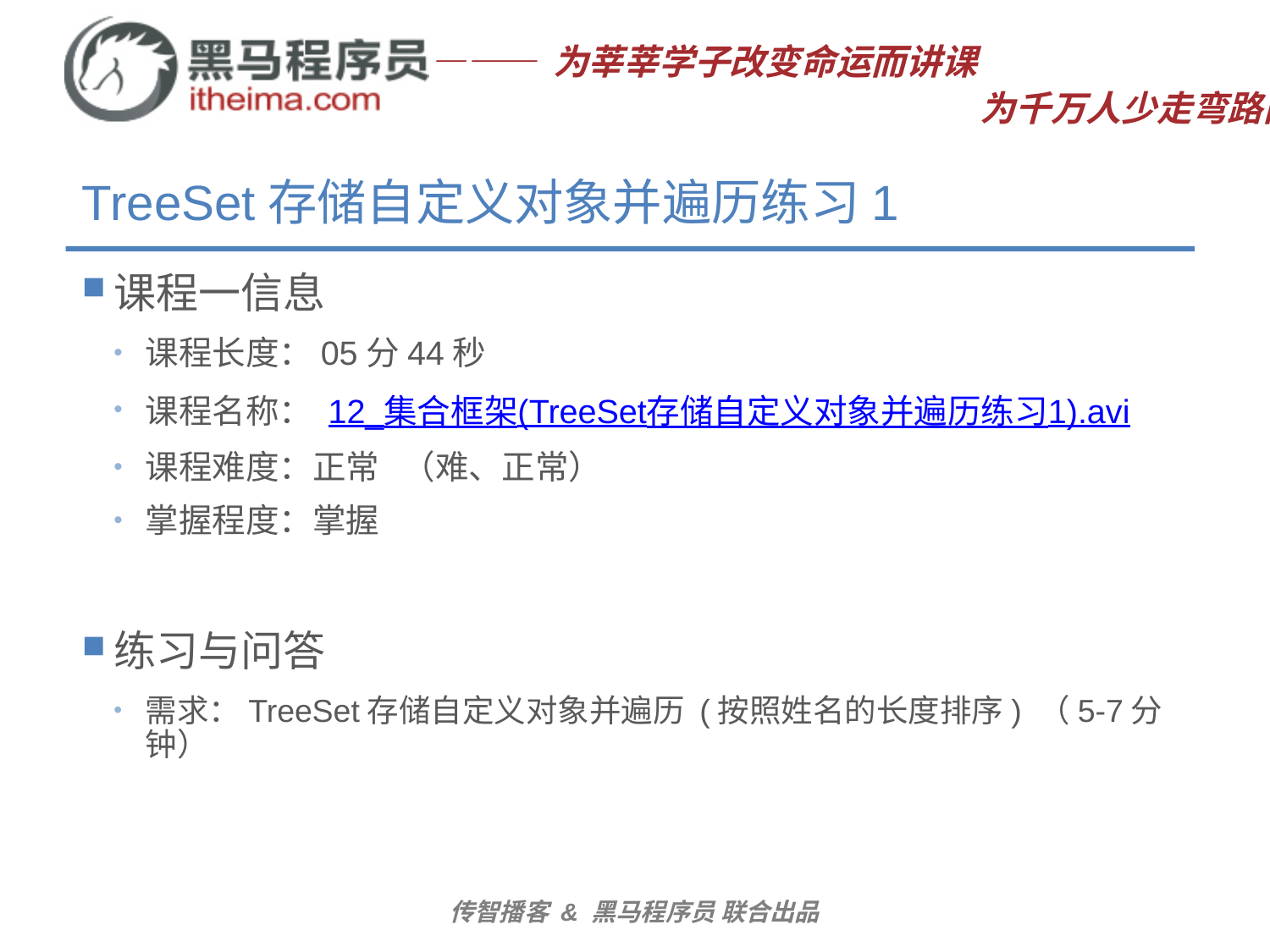

# TreeSet存储自定义对象并遍历练习1
课程一信息
课程长度：05分44秒
课程名称： 12_集合框架(TreeSet存储自定义对象并遍历练习1).avi
课程难度：正常   （难、正常）
掌握程度：掌握

练习与问答
需求：TreeSet存储自定义对象并遍历 (按照姓名的长度排序) （5-7分钟）